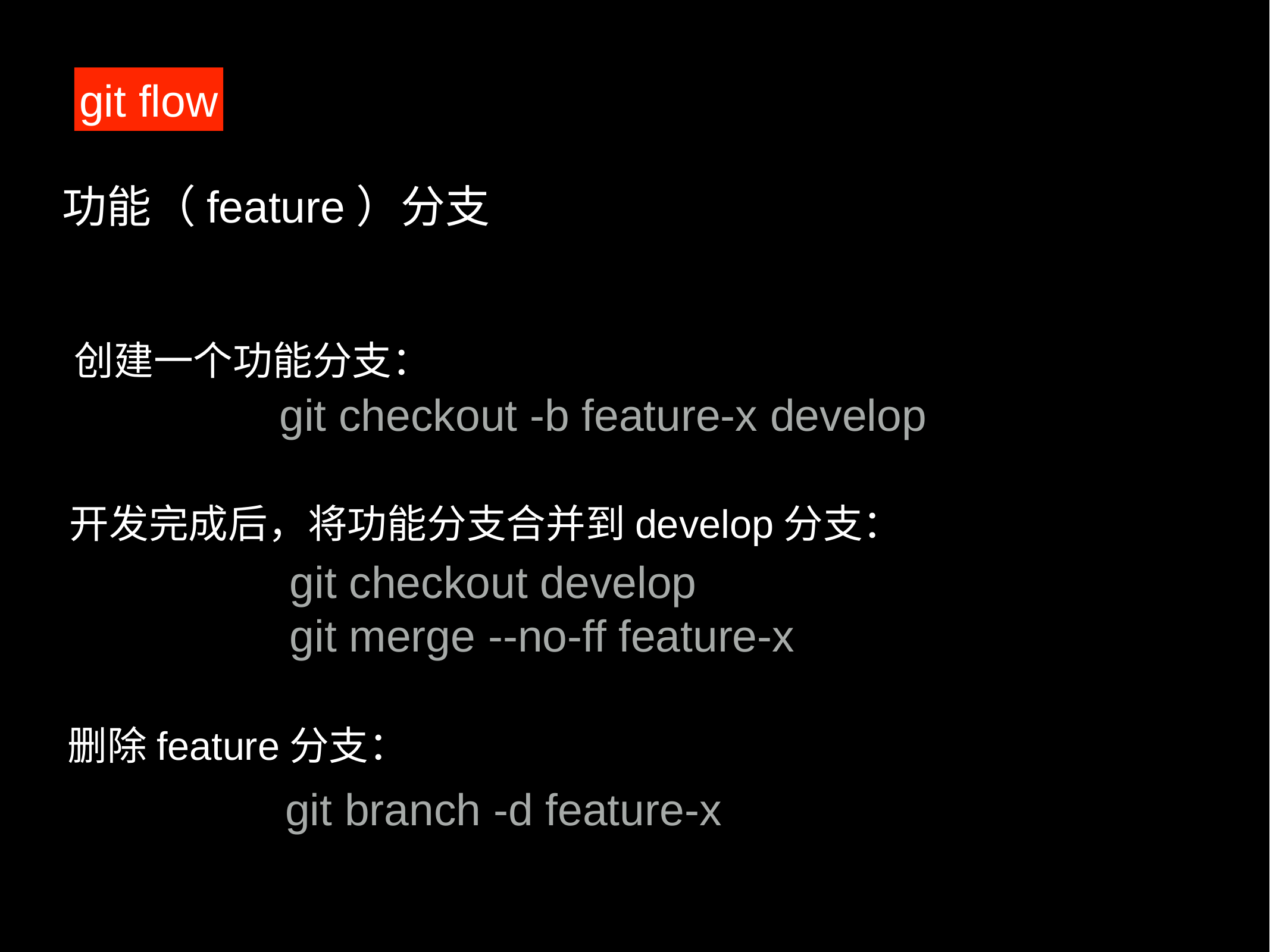

git flow
功能（feature）分支
创建一个功能分支：
git checkout -b feature-x develop
开发完成后，将功能分支合并到develop分支：
git checkout develop
git merge --no-ff feature-x
删除feature分支：
git branch -d feature-x